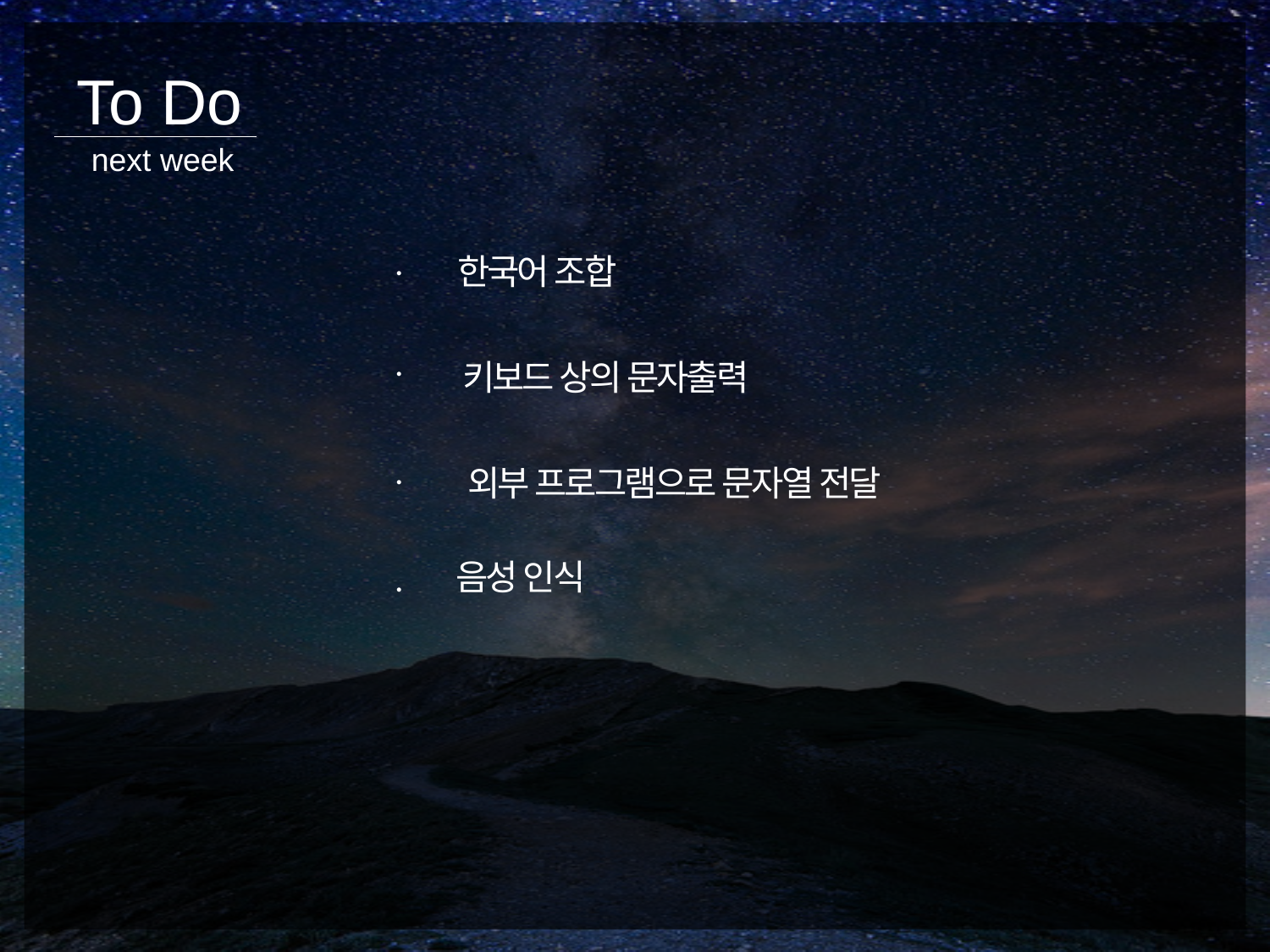

To Do
next week
.
한국어 조합
.
키보드 상의 문자출력
.
외부 프로그램으로 문자열 전달
음성 인식
.